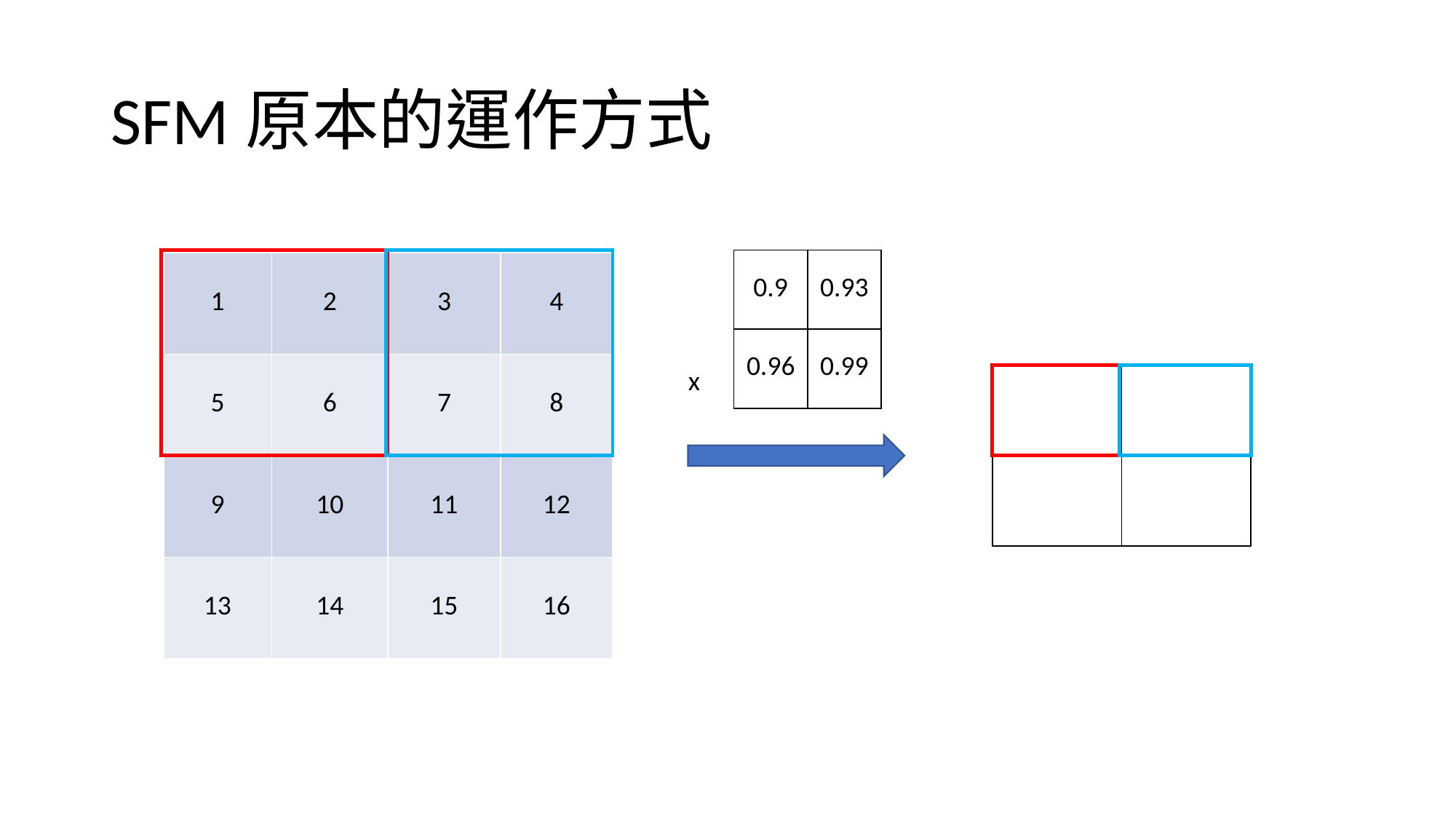

# SFM原本的運作方式

| 0.9 | 0.93 |
| --- | --- |
| 0.96 | 0.99 |
| 1 | 2 | 3 | 4 |
| --- | --- | --- | --- |
| 5 | 6 | 7 | 8 |
| 9 | 10 | 11 | 12 |
| 13 | 14 | 15 | 16 |
x
|  |  |
| --- | --- |
|  |  |